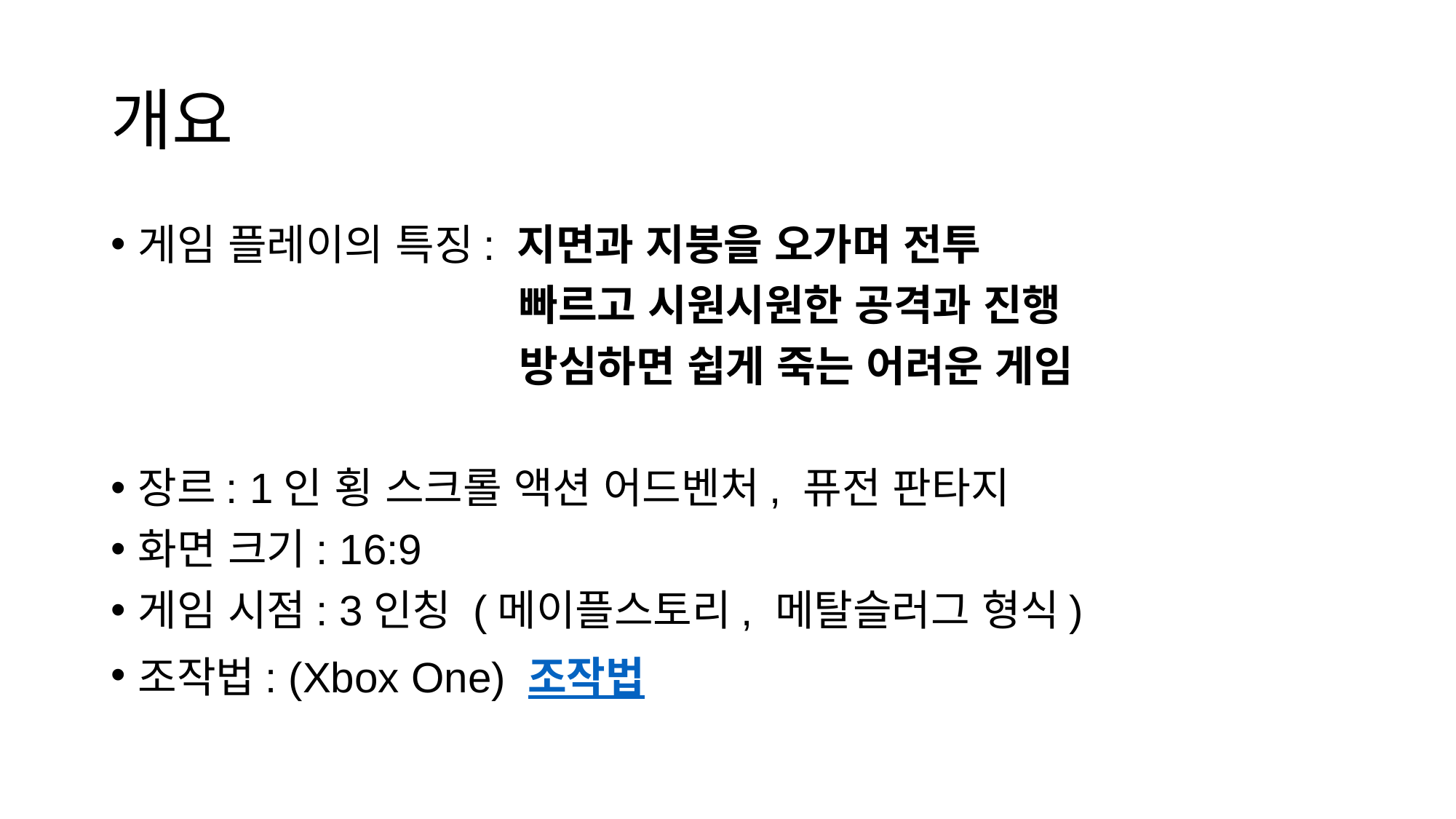

# 개요
게임 플레이의 특징: 지면과 지붕을 오가며 전투
			      빠르고 시원시원한 공격과 진행
			      방심하면 쉽게 죽는 어려운 게임

장르: 1인 횡 스크롤 액션 어드벤처, 퓨전 판타지
화면 크기: 16:9
게임 시점: 3인칭 (메이플스토리, 메탈슬러그 형식)
조작법: (Xbox One) 조작법